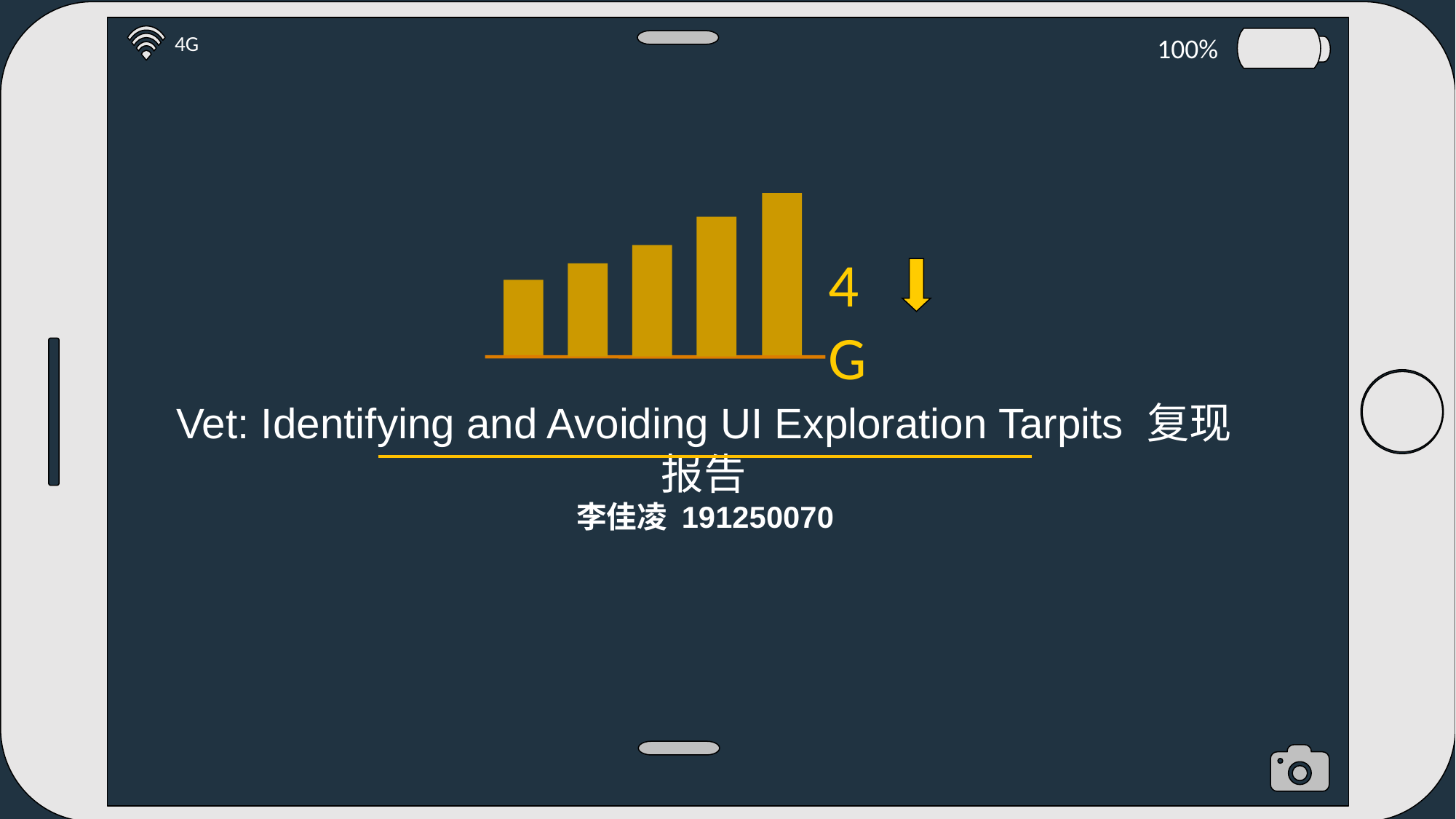

4G
100%

4G

Vet: Identifying and Avoiding UI Exploration Tarpits 复现报告
李佳凌 191250070